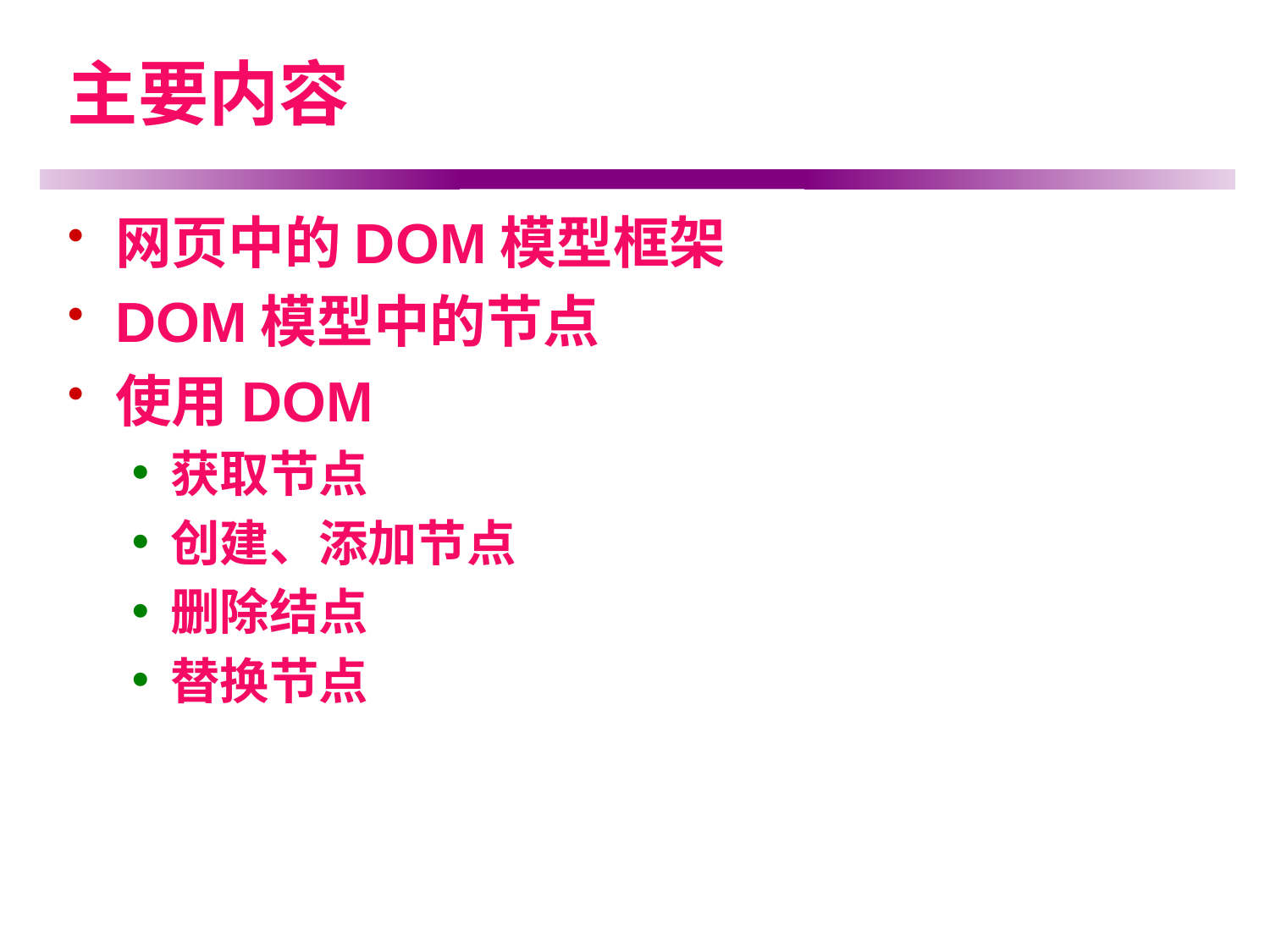

# 主要内容
网页中的DOM模型框架
DOM模型中的节点
使用DOM
获取节点
创建、添加节点
删除结点
替换节点